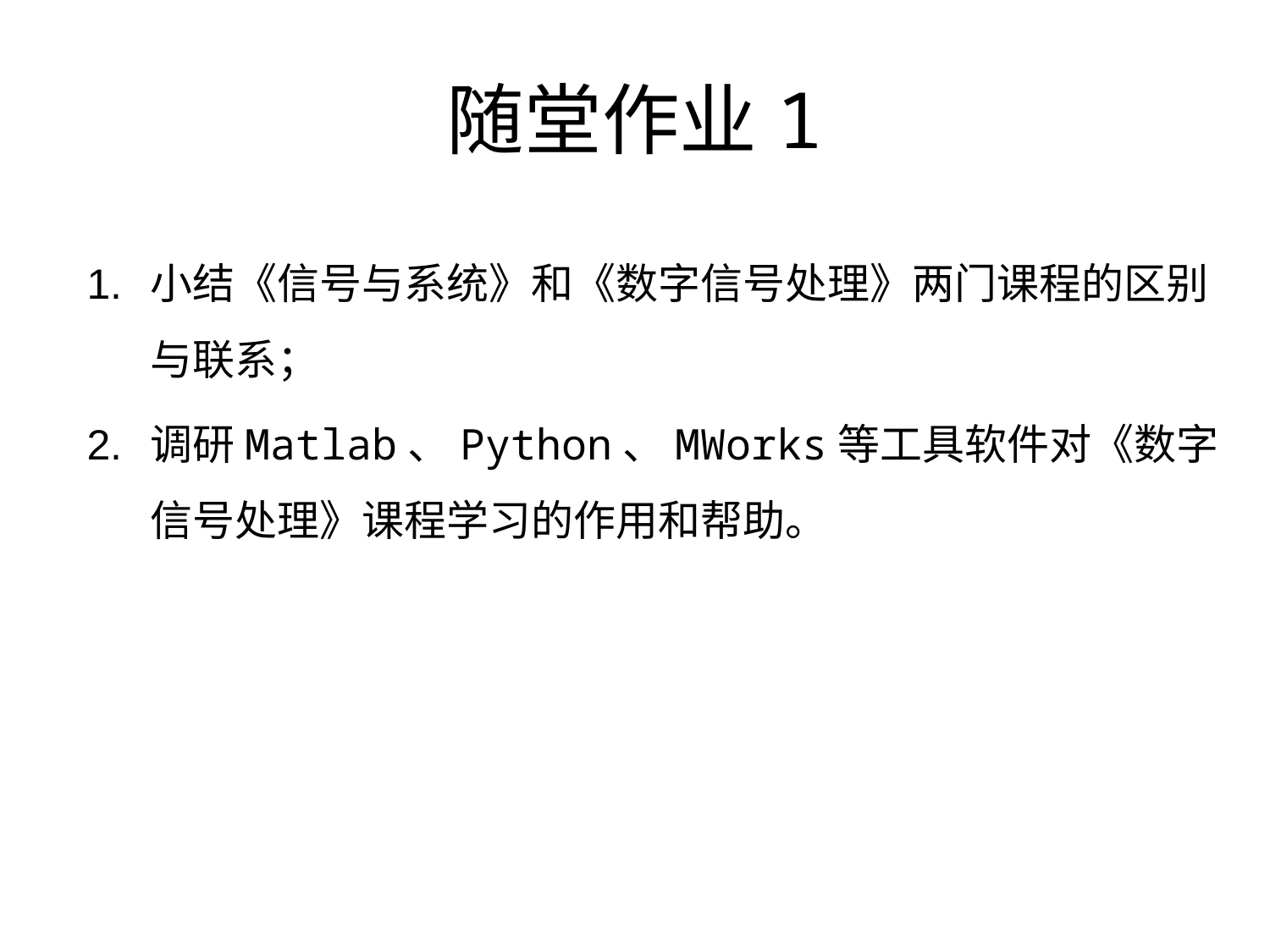

# 随堂作业1
小结《信号与系统》和《数字信号处理》两门课程的区别与联系；
调研Matlab、Python、MWorks等工具软件对《数字信号处理》课程学习的作用和帮助。